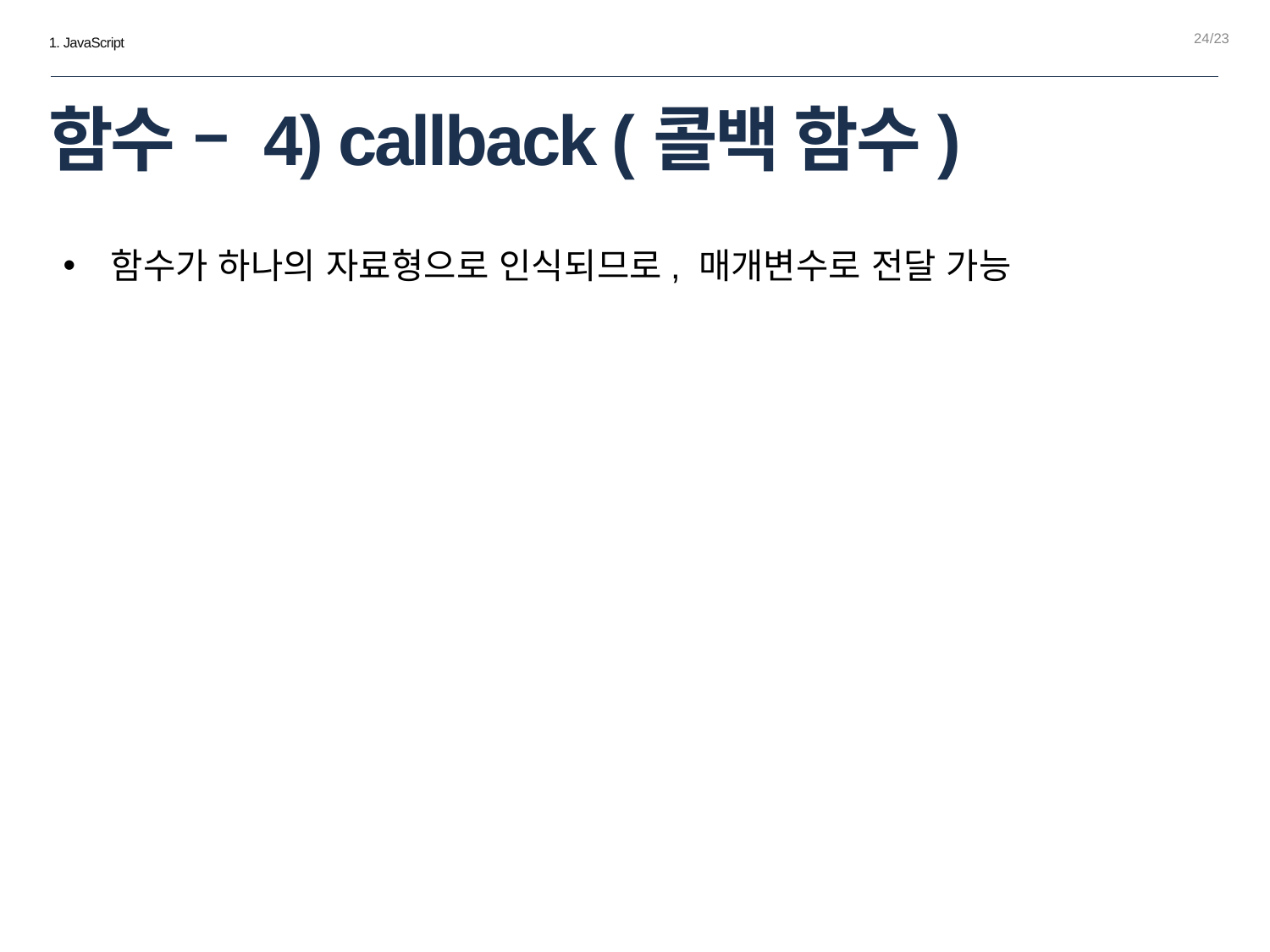

24
1. JavaScript
# 함수 – 4) callback (콜백 함수)

함수가 하나의 자료형으로 인식되므로, 매개변수로 전달 가능